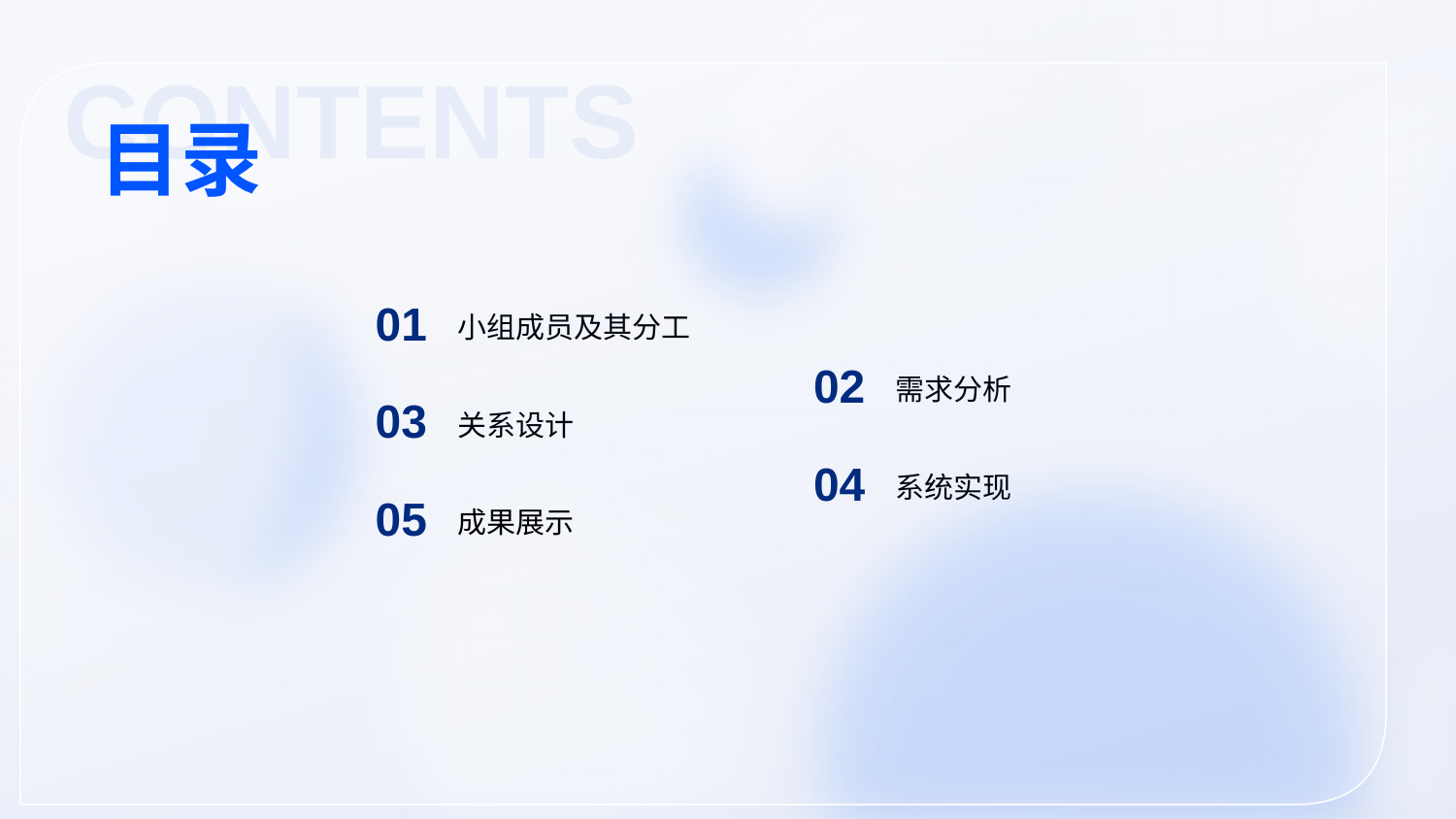

CONTENTS

目录
01
小组成员及其分工
02
需求分析
03
关系设计
04
系统实现
05
成果展示